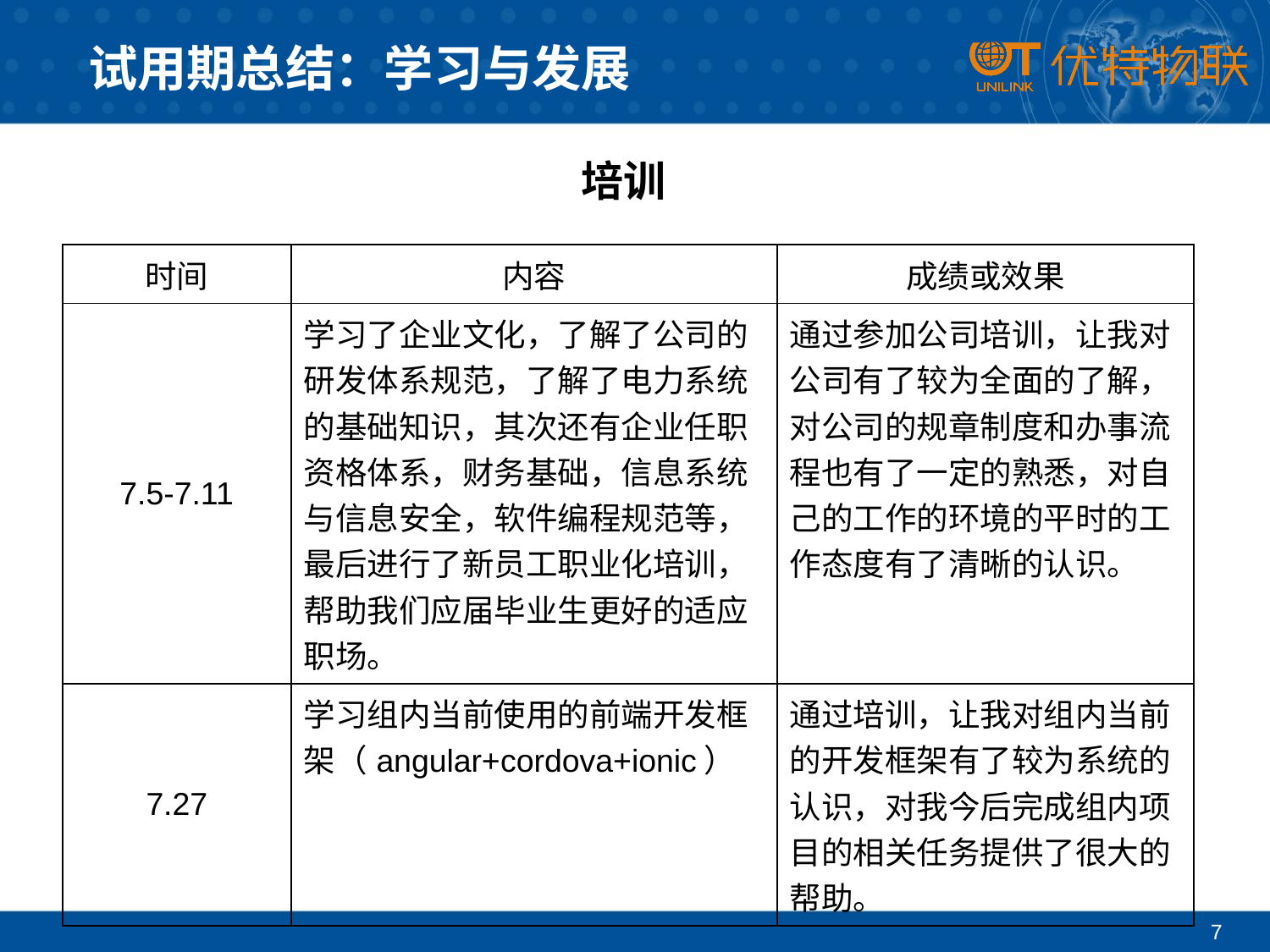

# 试用期总结：学习与发展
培训

| 时间 | 内容 | 成绩或效果 |
| --- | --- | --- |
| 7.5-7.11 | 学习了企业文化，了解了公司的研发体系规范，了解了电力系统的基础知识，其次还有企业任职资格体系，财务基础，信息系统与信息安全，软件编程规范等，最后进行了新员工职业化培训，帮助我们应届毕业生更好的适应职场。 | 通过参加公司培训，让我对公司有了较为全面的了解，对公司的规章制度和办事流程也有了一定的熟悉，对自己的工作的环境的平时的工作态度有了清晰的认识。 |
| 7.27 | 学习组内当前使用的前端开发框架（angular+cordova+ionic） | 通过培训，让我对组内当前的开发框架有了较为系统的认识，对我今后完成组内项目的相关任务提供了很大的帮助。 |
7